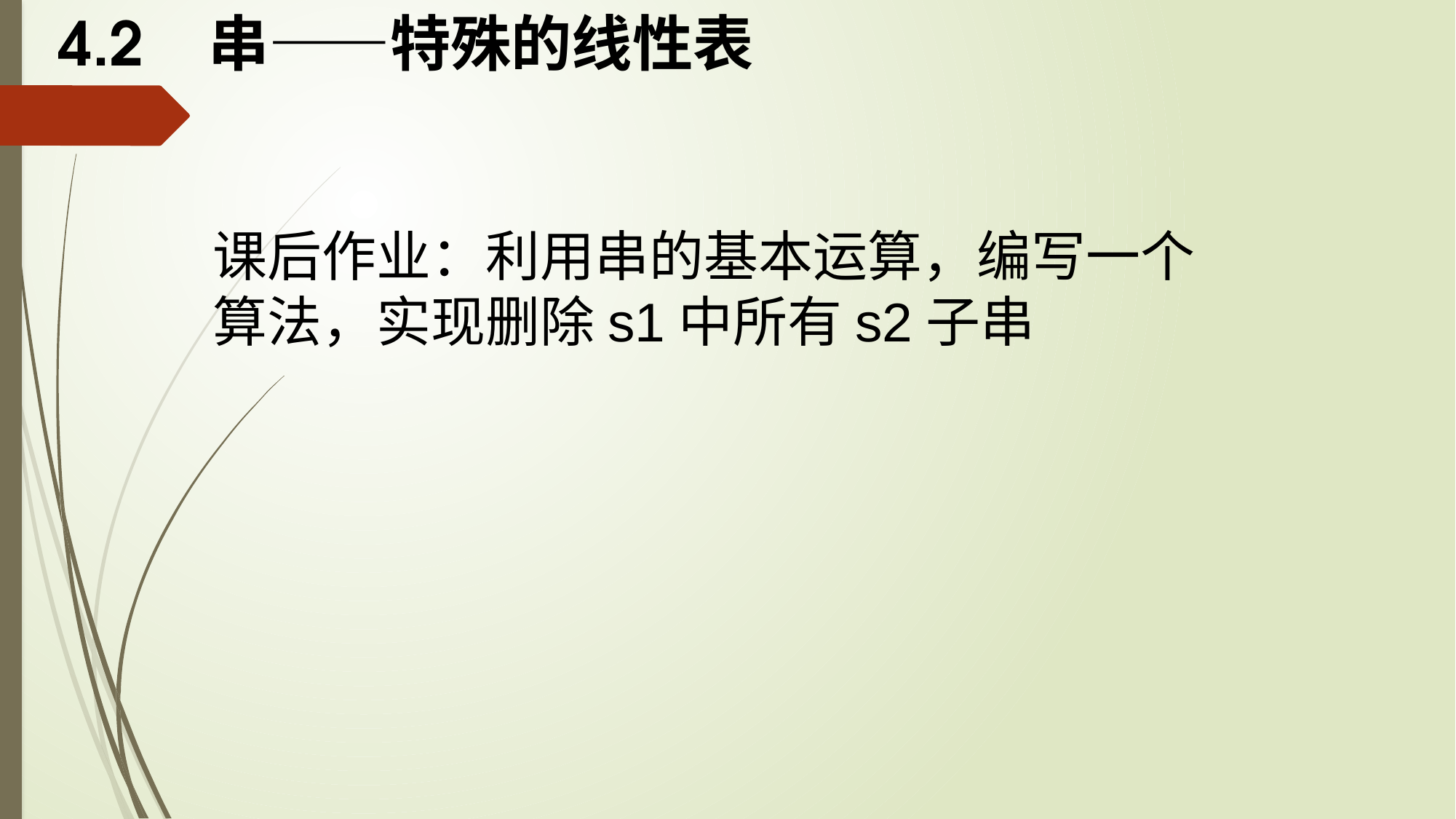

# 4.2   串——特殊的线性表
课后作业：利用串的基本运算，编写一个算法，实现删除s1中所有s2子串